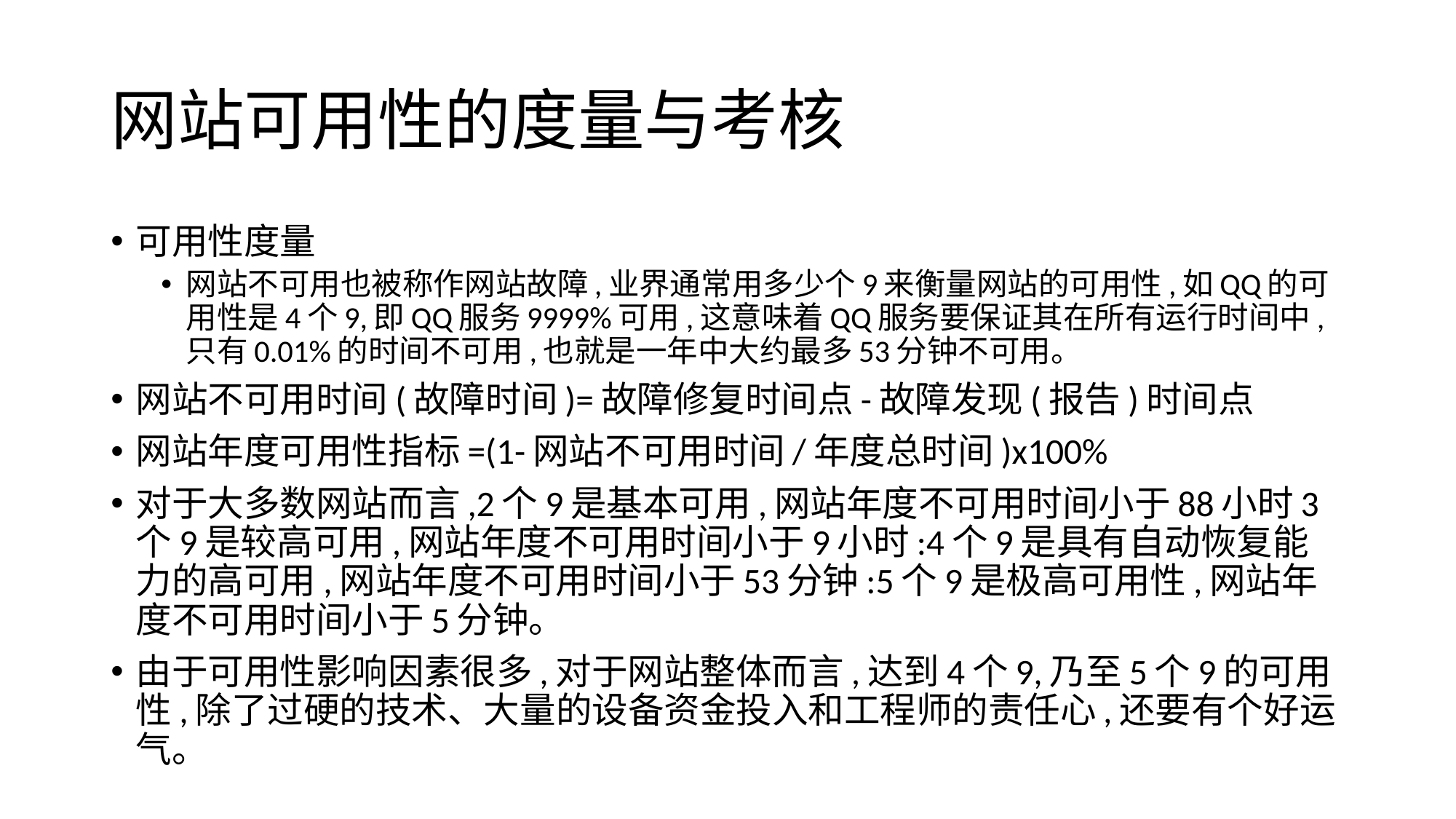

# 网站可用性的度量与考核
可用性度量
网站不可用也被称作网站故障,业界通常用多少个9来衡量网站的可用性,如QQ的可用性是4个9,即QQ服务9999%可用,这意味着QQ服务要保证其在所有运行时间中,只有0.01%的时间不可用,也就是一年中大约最多53分钟不可用。
网站不可用时间(故障时间)=故障修复时间点-故障发现(报告)时间点
网站年度可用性指标=(1-网站不可用时间/年度总时间)x100%
对于大多数网站而言,2个9是基本可用,网站年度不可用时间小于88小时3个9是较高可用,网站年度不可用时间小于9小时:4个9是具有自动恢复能力的高可用,网站年度不可用时间小于53分钟:5个9是极高可用性,网站年度不可用时间小于5分钟。
由于可用性影响因素很多,对于网站整体而言,达到4个9,乃至5个9的可用性,除了过硬的技术、大量的设备资金投入和工程师的责任心,还要有个好运气。